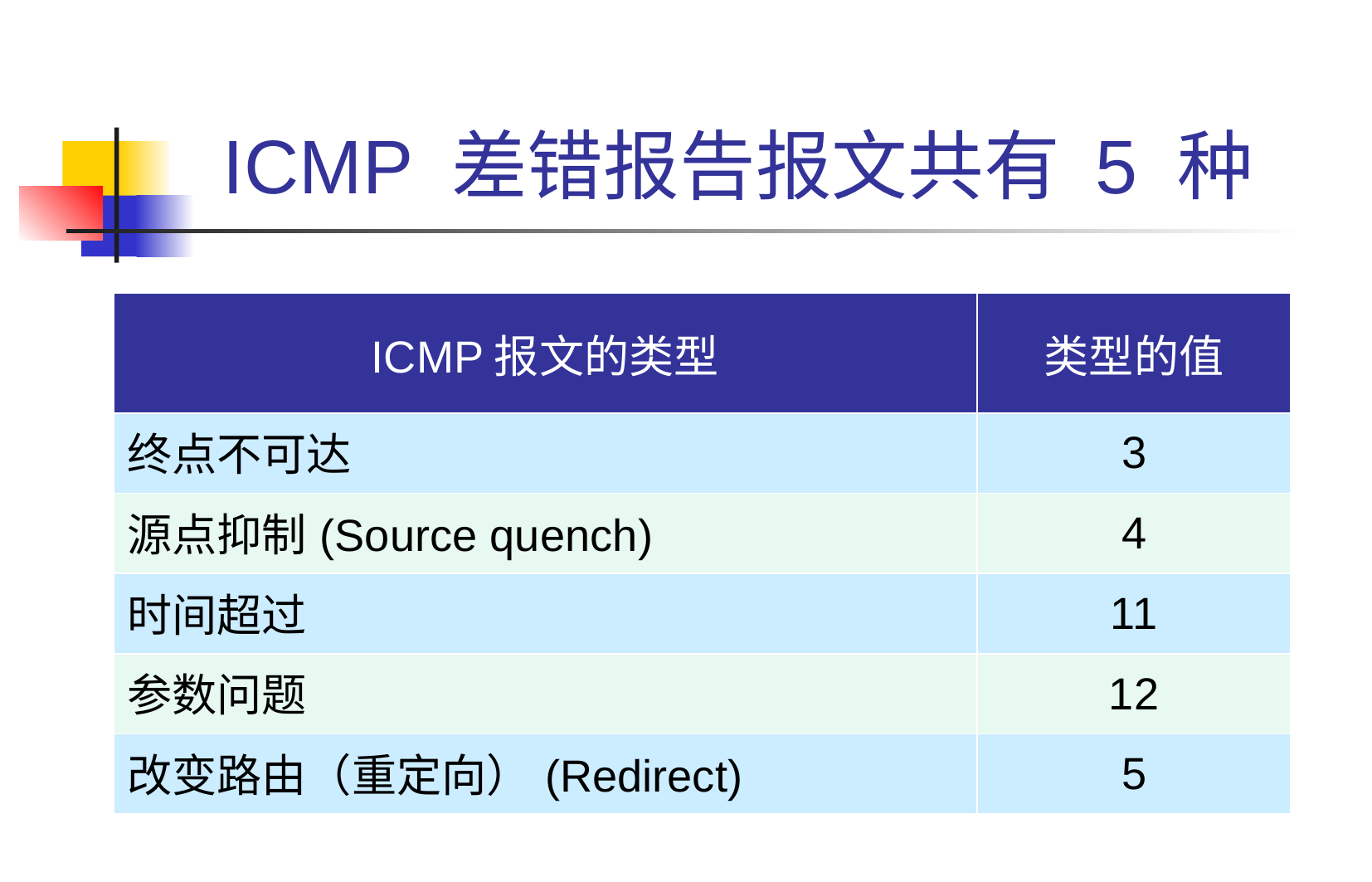

# ICMP 差错报告报文共有 5 种
| ICMP报文的类型 | 类型的值 |
| --- | --- |
| 终点不可达 | 3 |
| 源点抑制(Source quench) | 4 |
| 时间超过 | 11 |
| 参数问题 | 12 |
| 改变路由（重定向）(Redirect) | 5 |